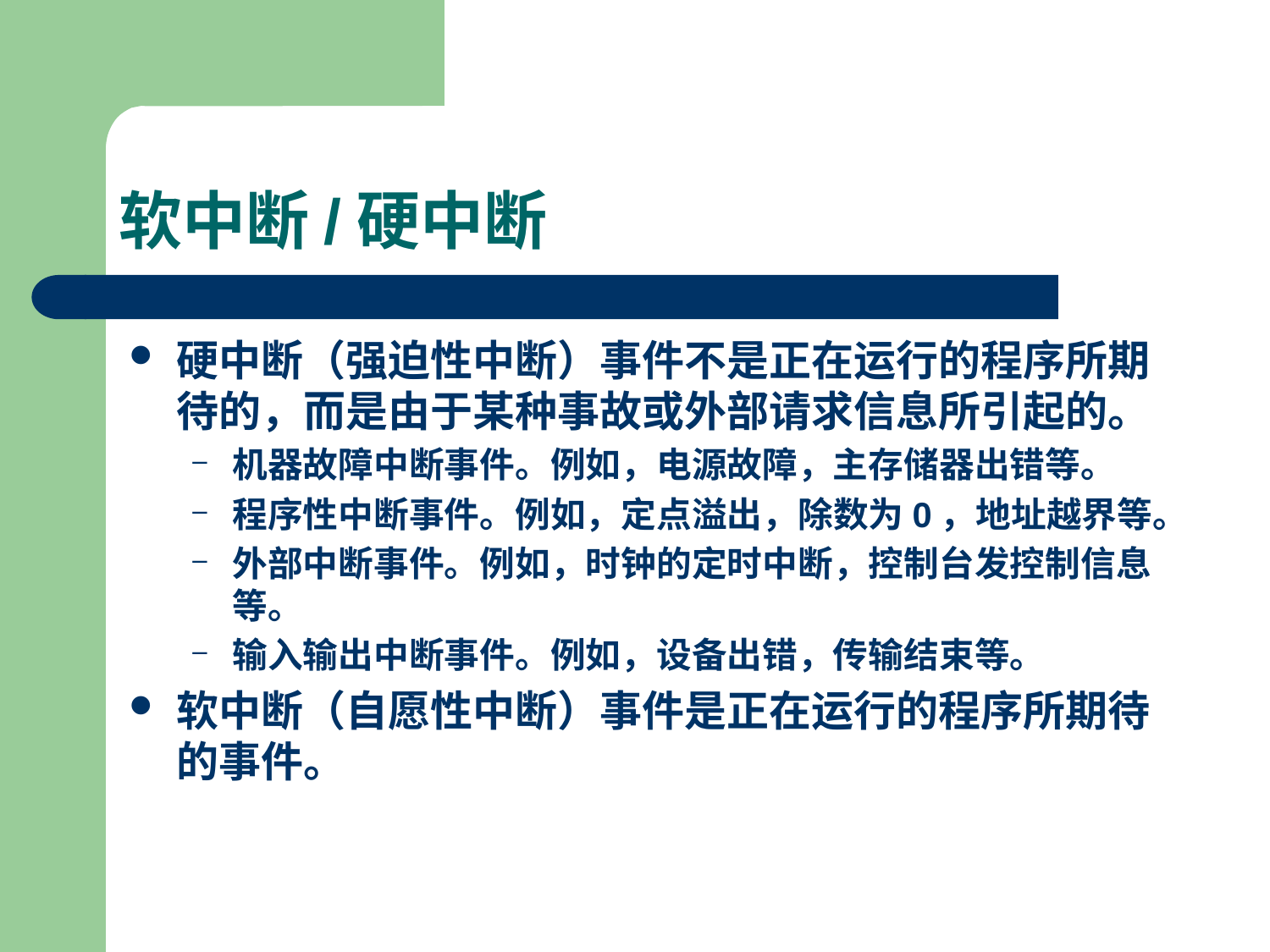

# 软中断/硬中断
硬中断（强迫性中断）事件不是正在运行的程序所期待的，而是由于某种事故或外部请求信息所引起的。
机器故障中断事件。例如，电源故障，主存储器出错等。
程序性中断事件。例如，定点溢出，除数为0，地址越界等。
外部中断事件。例如，时钟的定时中断，控制台发控制信息等。
输入输出中断事件。例如，设备出错，传输结束等。
软中断（自愿性中断）事件是正在运行的程序所期待的事件。